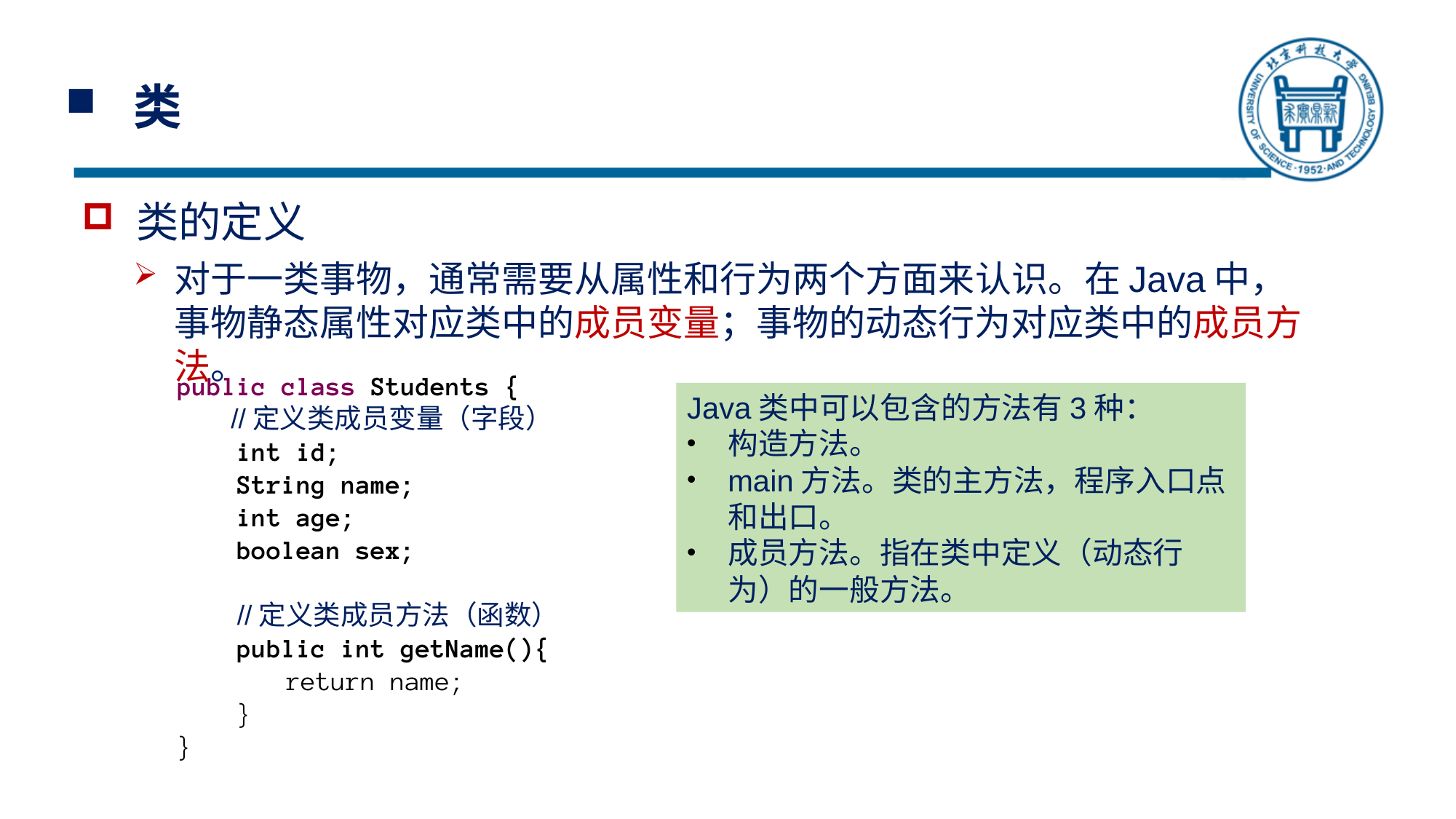

# 类
类的定义
对于一类事物，通常需要从属性和行为两个方面来认识。在Java中，事物静态属性对应类中的成员变量；事物的动态行为对应类中的成员方法。
public class Students {
       //定义类成员变量（字段）
    int id;
    String name;
    int age;
    boolean sex;

    //定义类成员方法（函数）
    public int getName(){
	return name;
    }
}
Java类中可以包含的方法有3种：
构造方法。
main方法。类的主方法，程序入口点和出口。
成员方法。指在类中定义（动态行为）的一般方法。